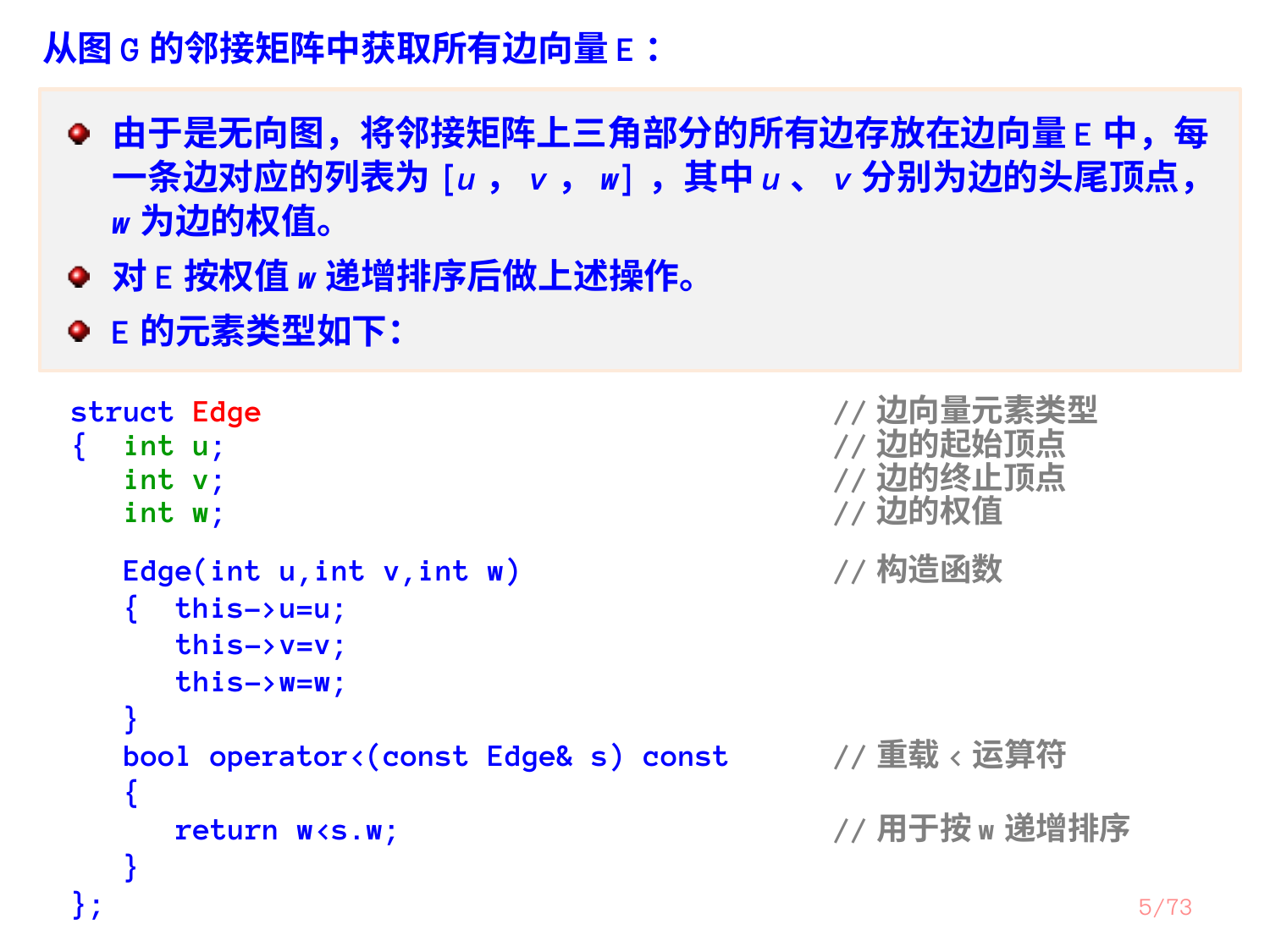

从图G的邻接矩阵中获取所有边向量E：
由于是无向图，将邻接矩阵上三角部分的所有边存放在边向量E中，每一条边对应的列表为[u，v，w]，其中u、v分别为边的头尾顶点，w为边的权值。
对E按权值w递增排序后做上述操作。
E的元素类型如下：
struct Edge					//边向量元素类型
{  int u;					//边的起始顶点
   int v;					//边的终止顶点
   int w;					//边的权值
   Edge(int u,int v,int w)			//构造函数
   {  this->u=u;
      this->v=v;
      this->w=w;
   }
   bool operator<(const Edge& s) const	//重载<运算符
   {
      return w<s.w;				//用于按w递增排序
   }
};
5/73